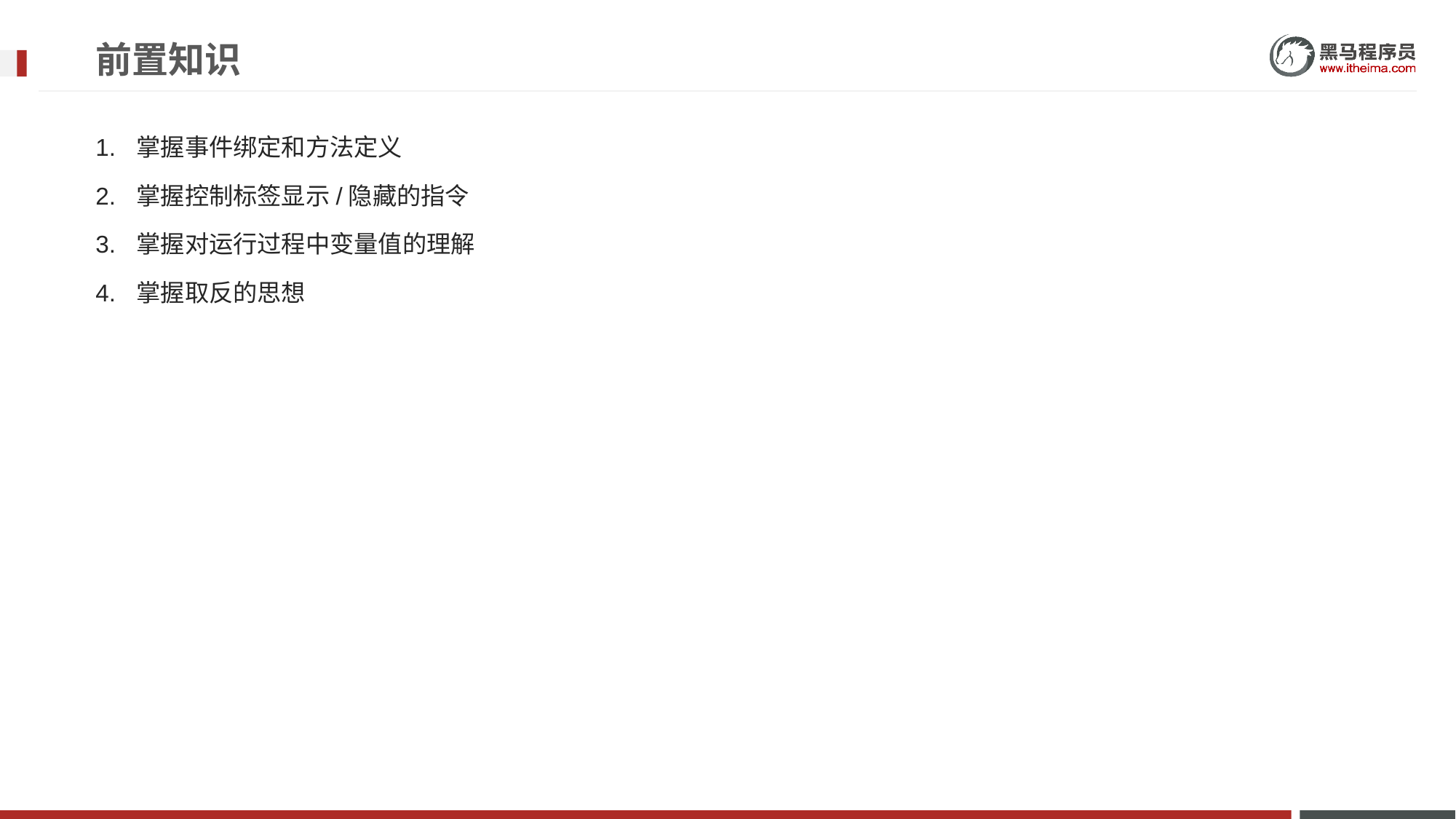

# 前置知识
掌握事件绑定和方法定义
掌握控制标签显示/隐藏的指令
掌握对运行过程中变量值的理解
掌握取反的思想